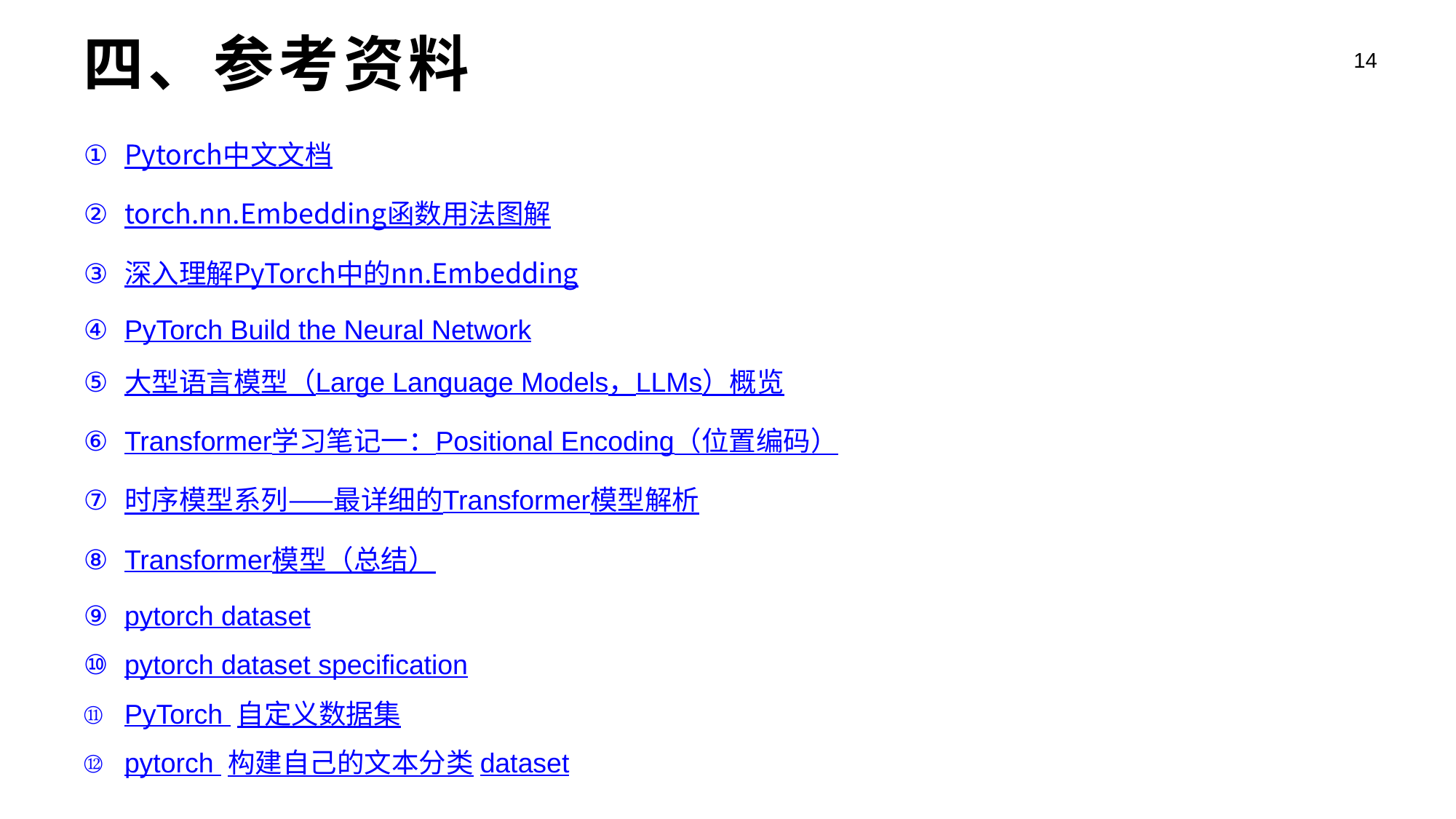

四、参考资料
Pytorch中文文档
torch.nn.Embedding函数用法图解
深入理解PyTorch中的nn.Embedding
PyTorch Build the Neural Network
大型语言模型（Large Language Models，LLMs）概览
Transformer学习笔记一：Positional Encoding（位置编码）
时序模型系列——最详细的Transformer模型解析
Transformer模型（总结）
pytorch dataset
pytorch dataset specification
PyTorch 自定义数据集
pytorch 构建自己的文本分类dataset